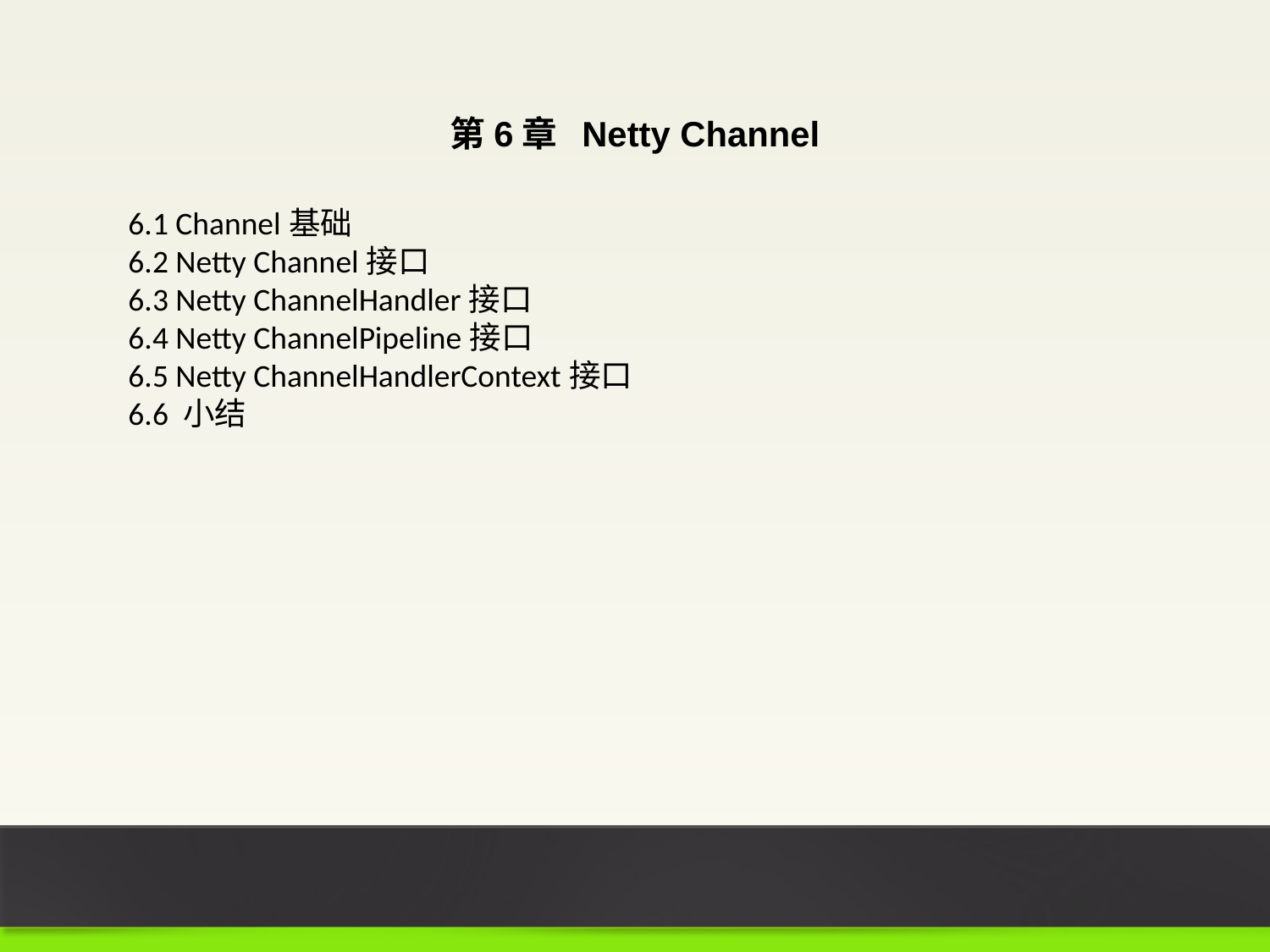

第6章  Netty Channel
6.1 Channel基础
6.2 Netty Channel接口
6.3 Netty ChannelHandler接口
6.4 Netty ChannelPipeline接口
6.5 Netty ChannelHandlerContext接口
6.6 小结